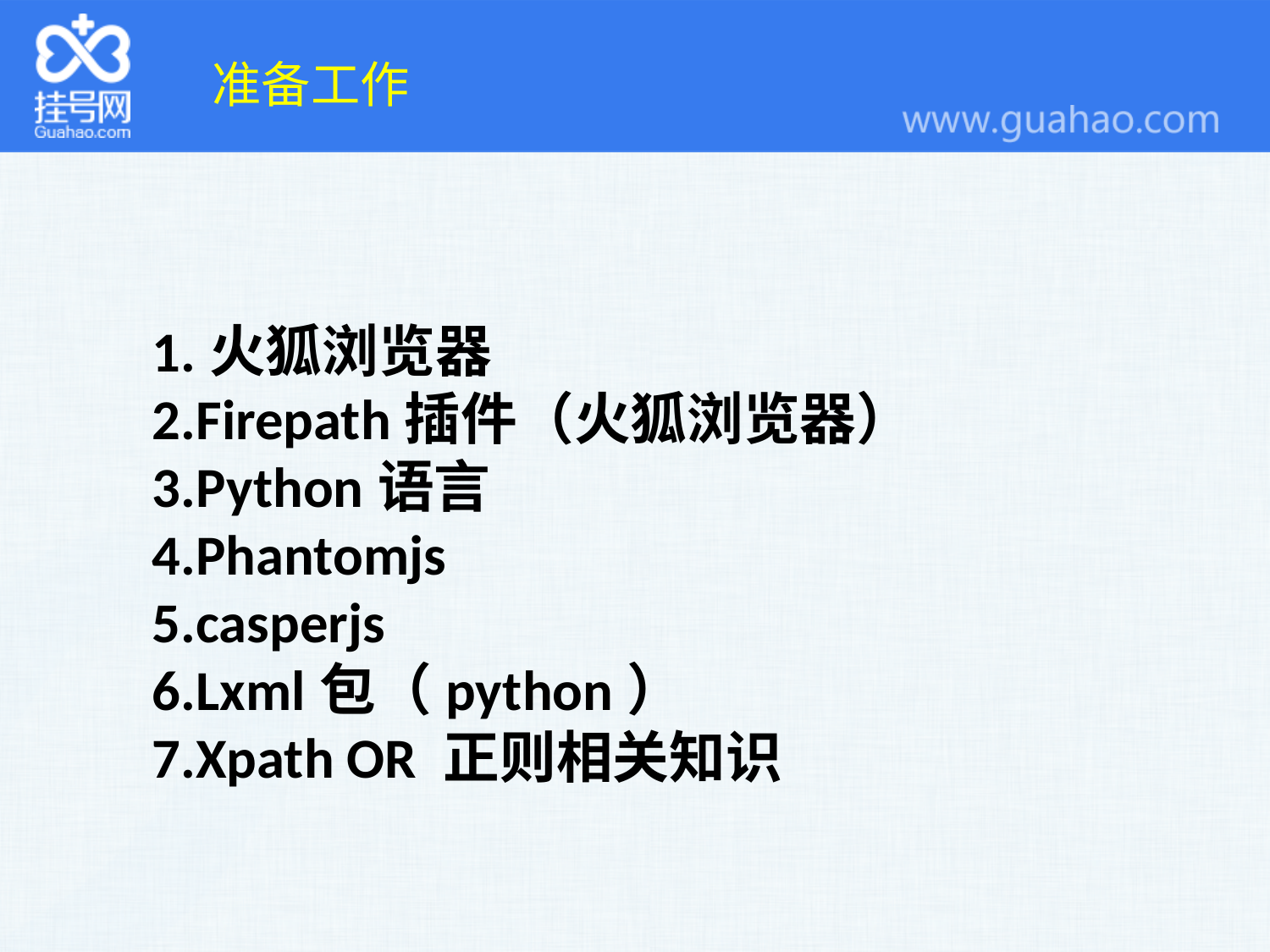

准备工作
1.火狐浏览器
2.Firepath插件（火狐浏览器）
3.Python语言
4.Phantomjs
5.casperjs
6.Lxml包（python）
7.Xpath OR 正则相关知识